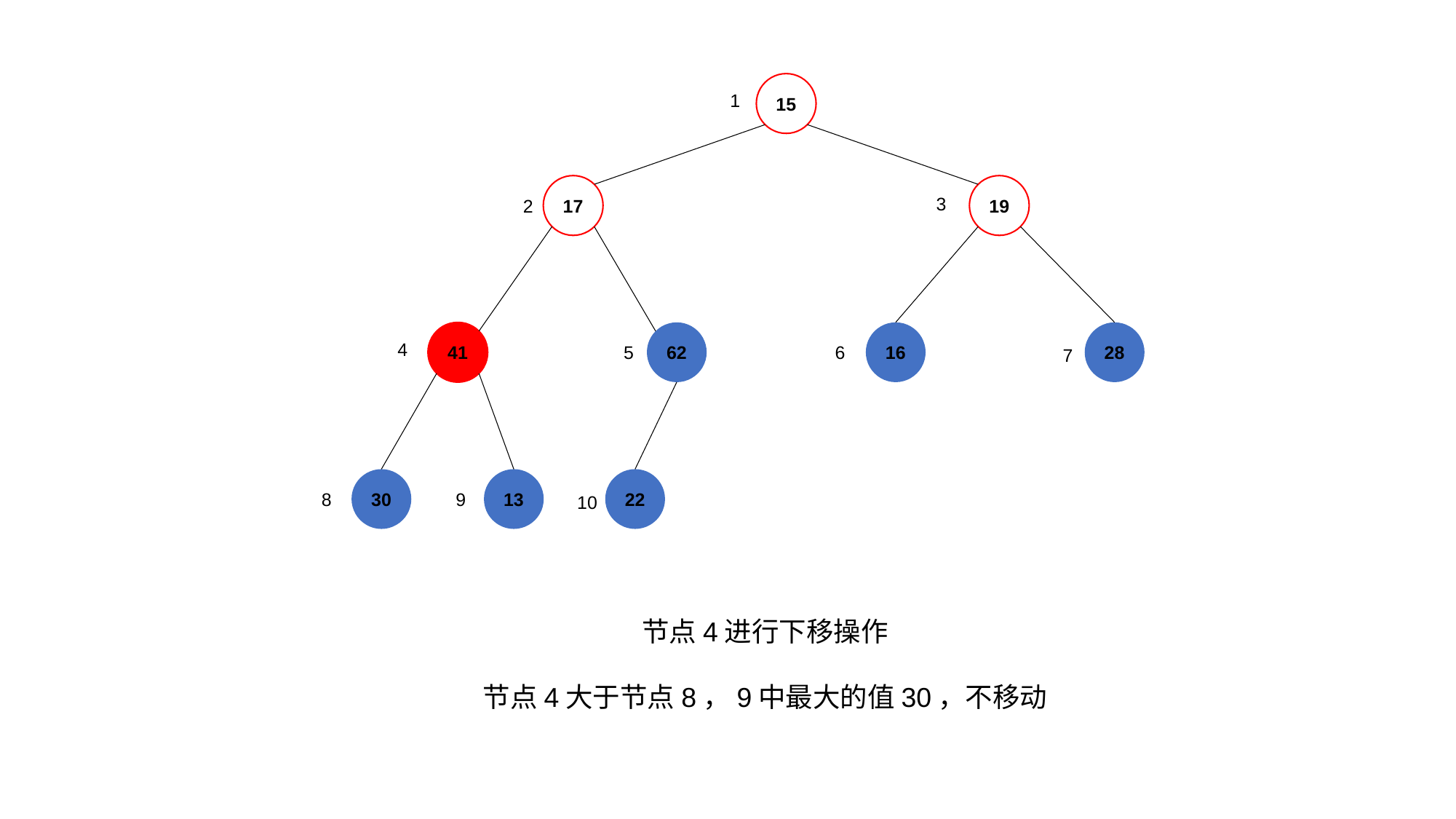

15
1
17
19
3
2
41
62
16
28
4
5
6
7
30
13
22
10
8
9
节点4进行下移操作

节点4大于节点8，9中最大的值30，不移动